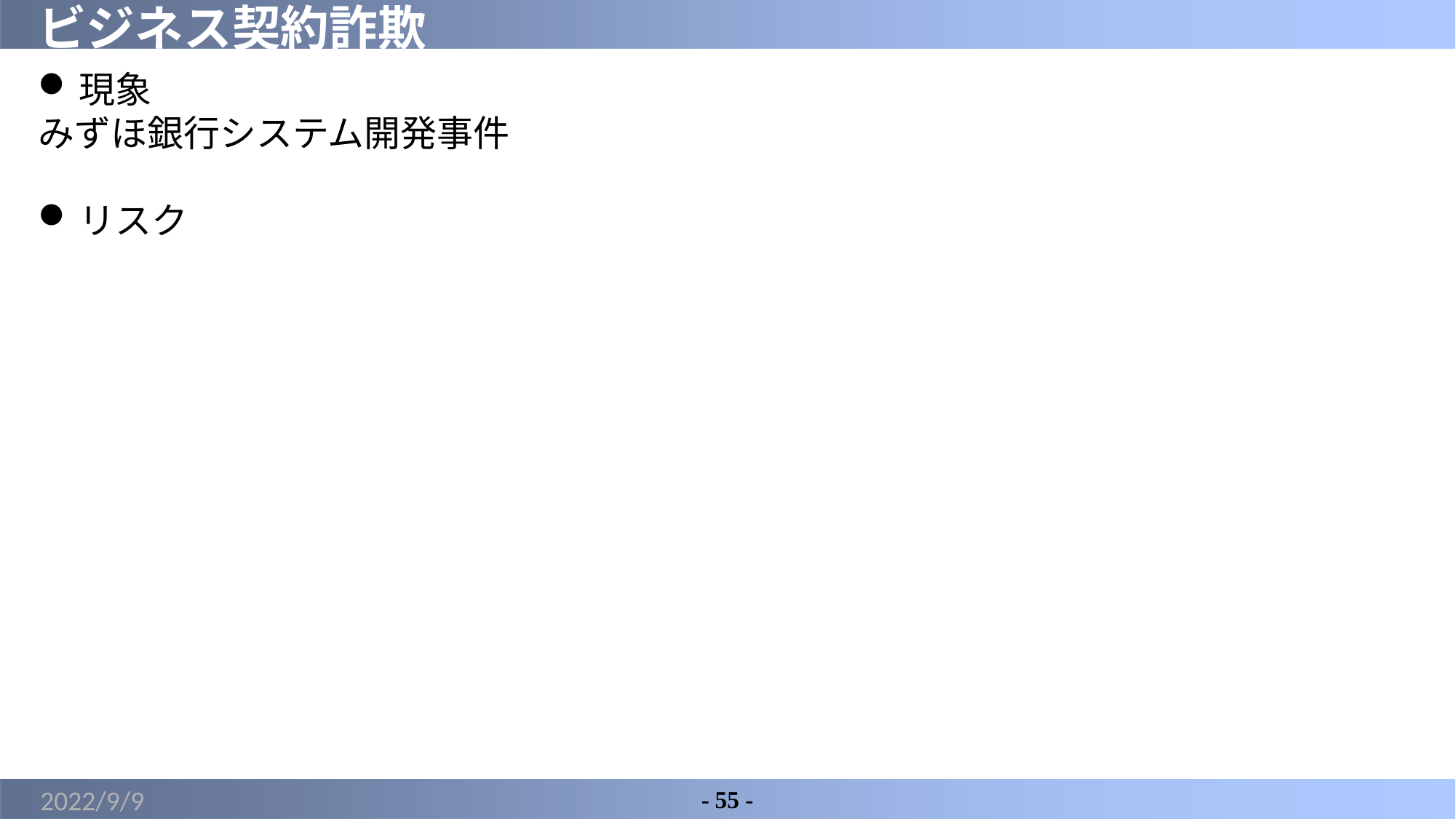

# ビジネス契約詐欺
現象
みずほ銀行システム開発事件

リスク

2022/9/9
- 55 -